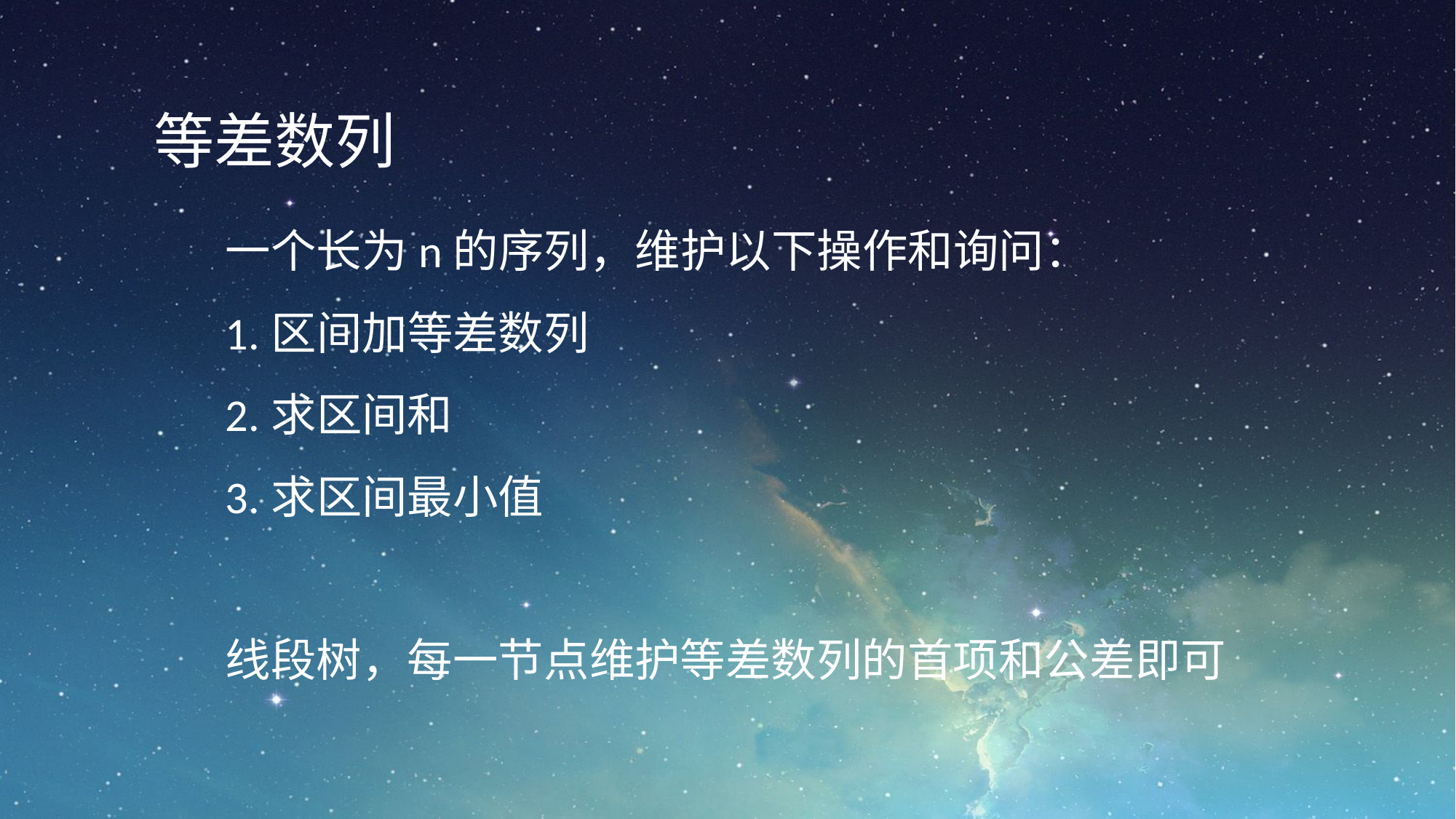

等差数列
一个长为n的序列，维护以下操作和询问：
1.区间加等差数列
2.求区间和
3.求区间最小值

线段树，每一节点维护等差数列的首项和公差即可